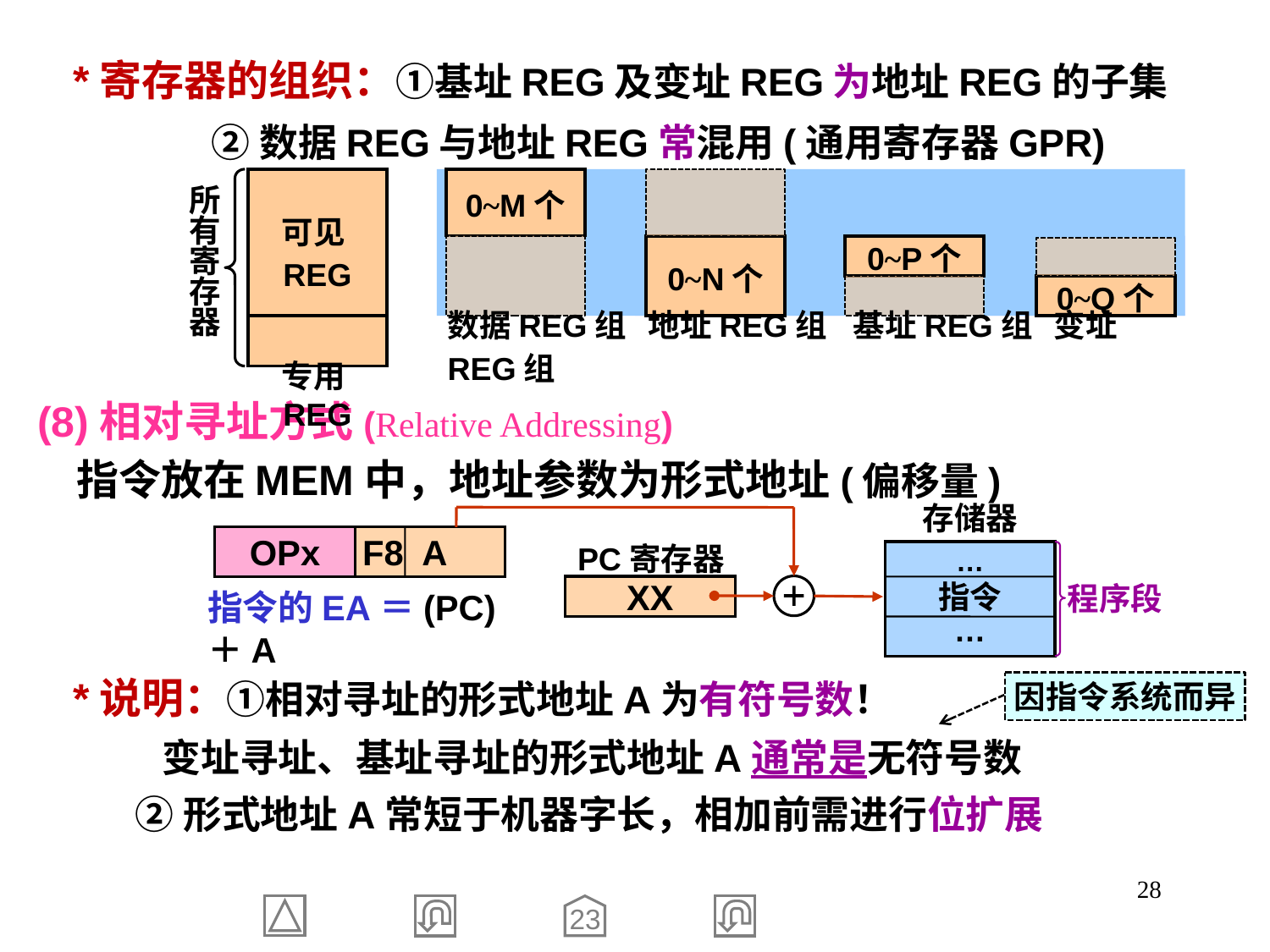

*寄存器的组织：①基址REG及变址REG为地址REG的子集
                    ②数据REG与地址REG常混用(通用寄存器GPR)

可见REG

专用REG
0~M个

所有寄存器

0~N个
0~P个

0~Q个
数据REG组   地址REG组    基址REG组   变址REG组

(8)相对寻址方式(Relative Addressing)
   指令放在MEM中，地址参数为形式地址(偏移量)
存储器
OPx
F8  A

PC寄存器
…
指令
…

XX

程序段

指令的EA＝(PC)＋A

   *说明：①相对寻址的形式地址A为有符号数！
             变址寻址、基址寻址的形式地址A通常是无符号数
因指令系统而异
           ②形式地址A常短于机器字长，相加前需进行位扩展
28
23